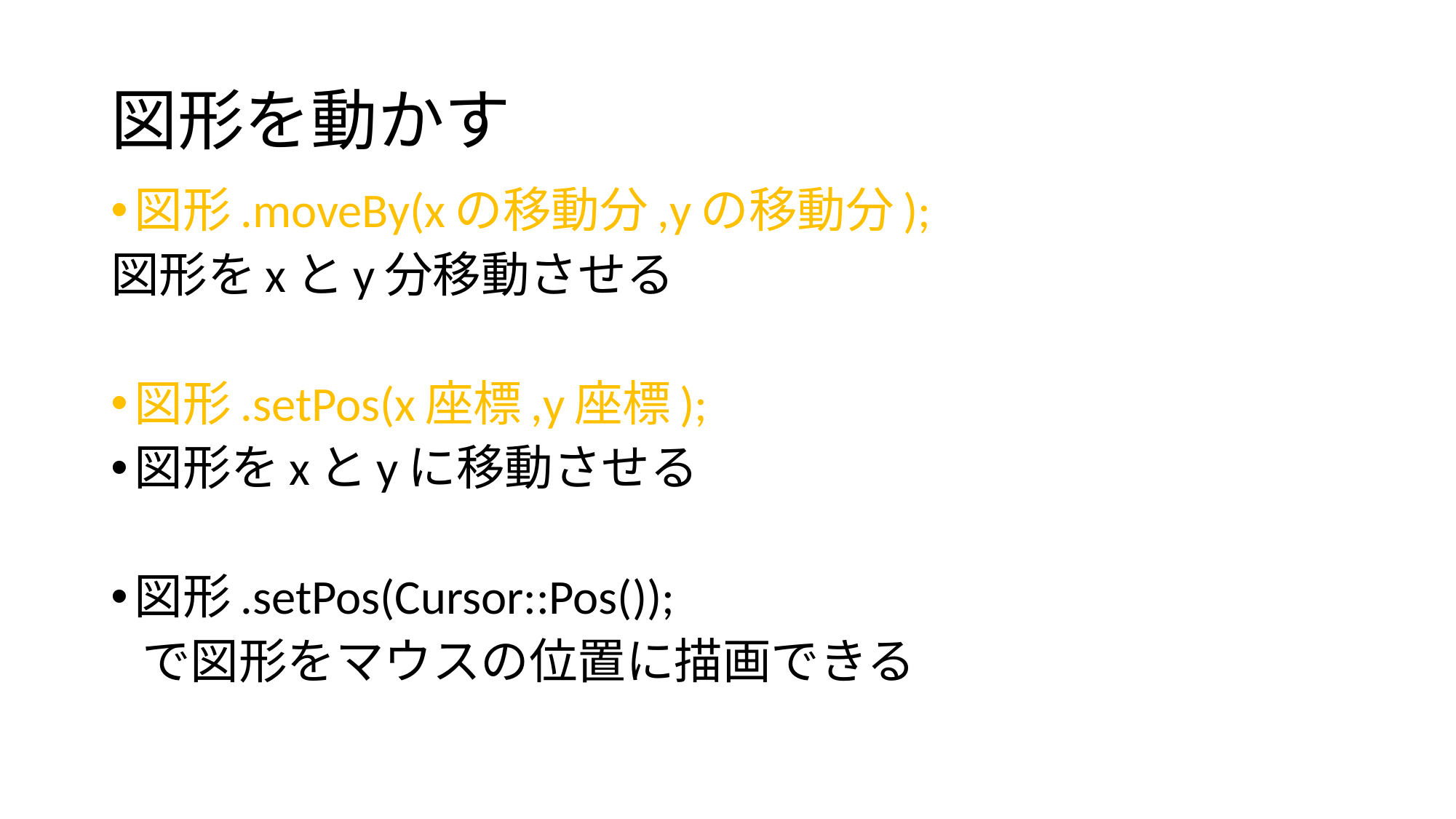

# 図形を動かす
図形.moveBy(xの移動分,yの移動分);
図形をxとy分移動させる

図形.setPos(x座標,y座標);
図形をxとyに移動させる

図形.setPos(Cursor::Pos());
  で図形をマウスの位置に描画できる